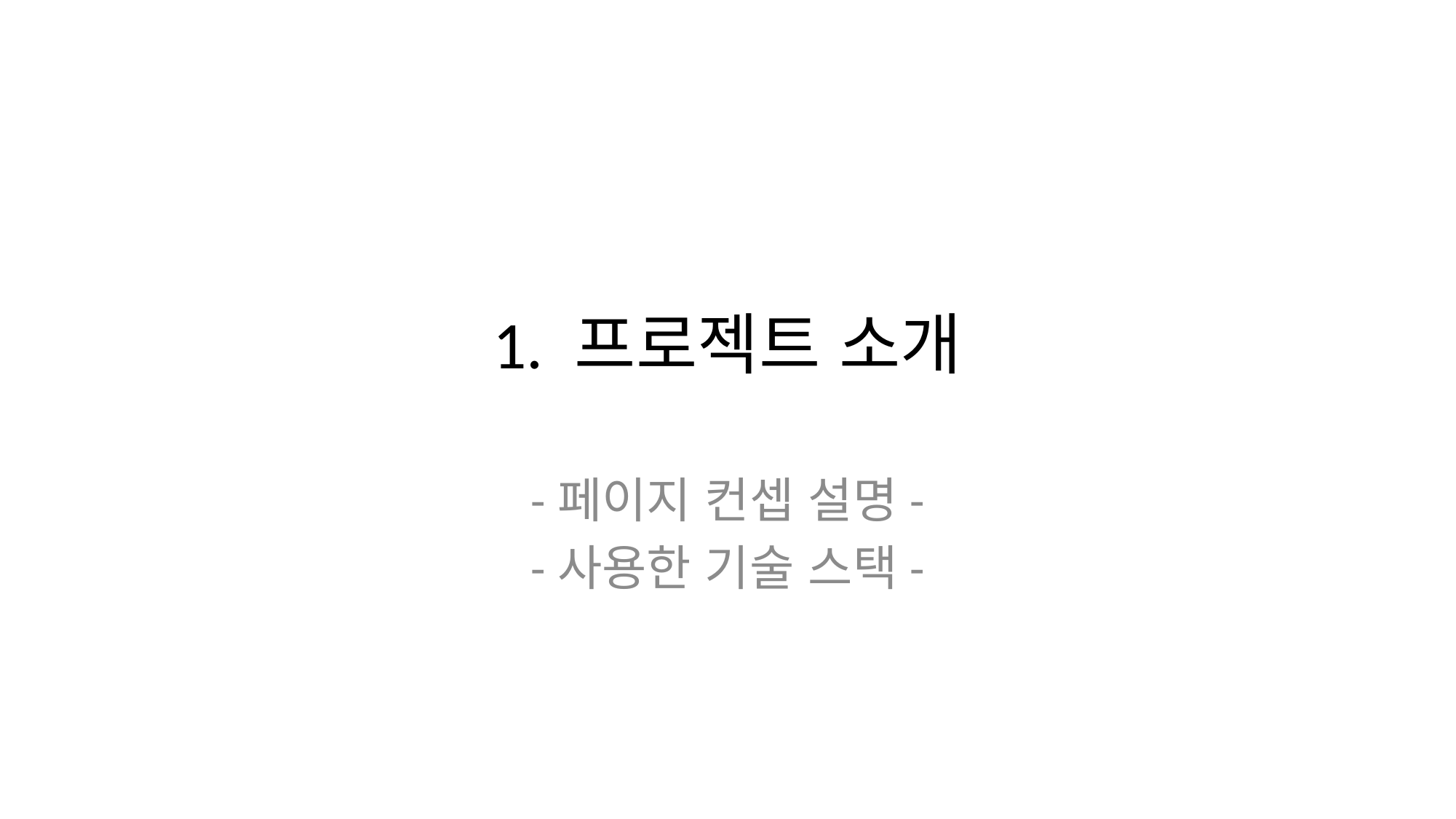

# 1. 프로젝트 소개
-페이지 컨셉 설명-
-사용한 기술 스택-